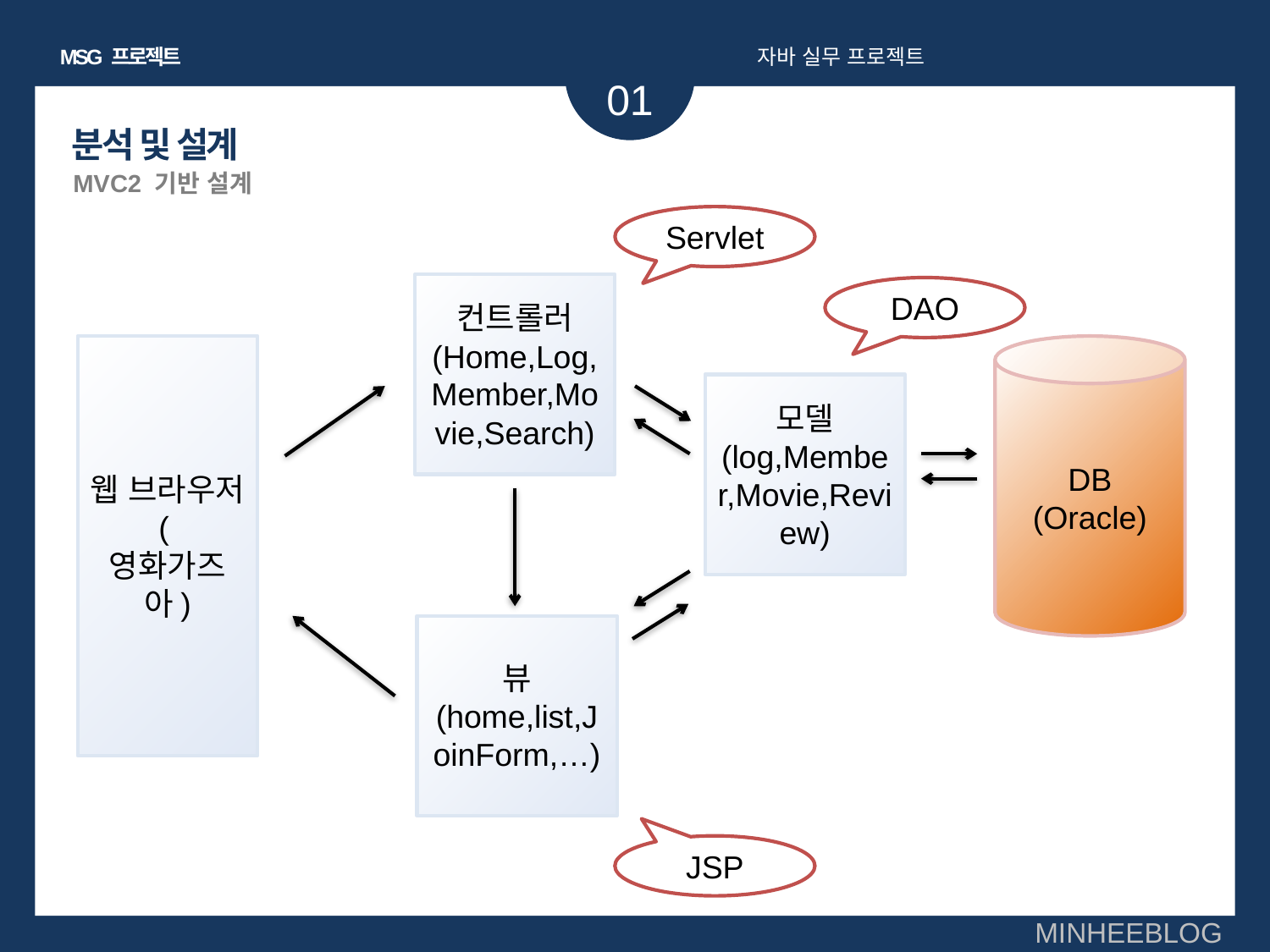

MSG 프로젝트
자바 실무 프로젝트
01

분석 및 설계

MVC2 기반 설계
Servlet
컨트롤러
(Home,Log,Member,Movie,Search)
DAO
웹 브라우저
(영화가즈아)
DB
(Oracle)
모델
(log,Member,Movie,Review)
뷰
(home,list,JoinForm,…)
JSP
MINHEEBLOG